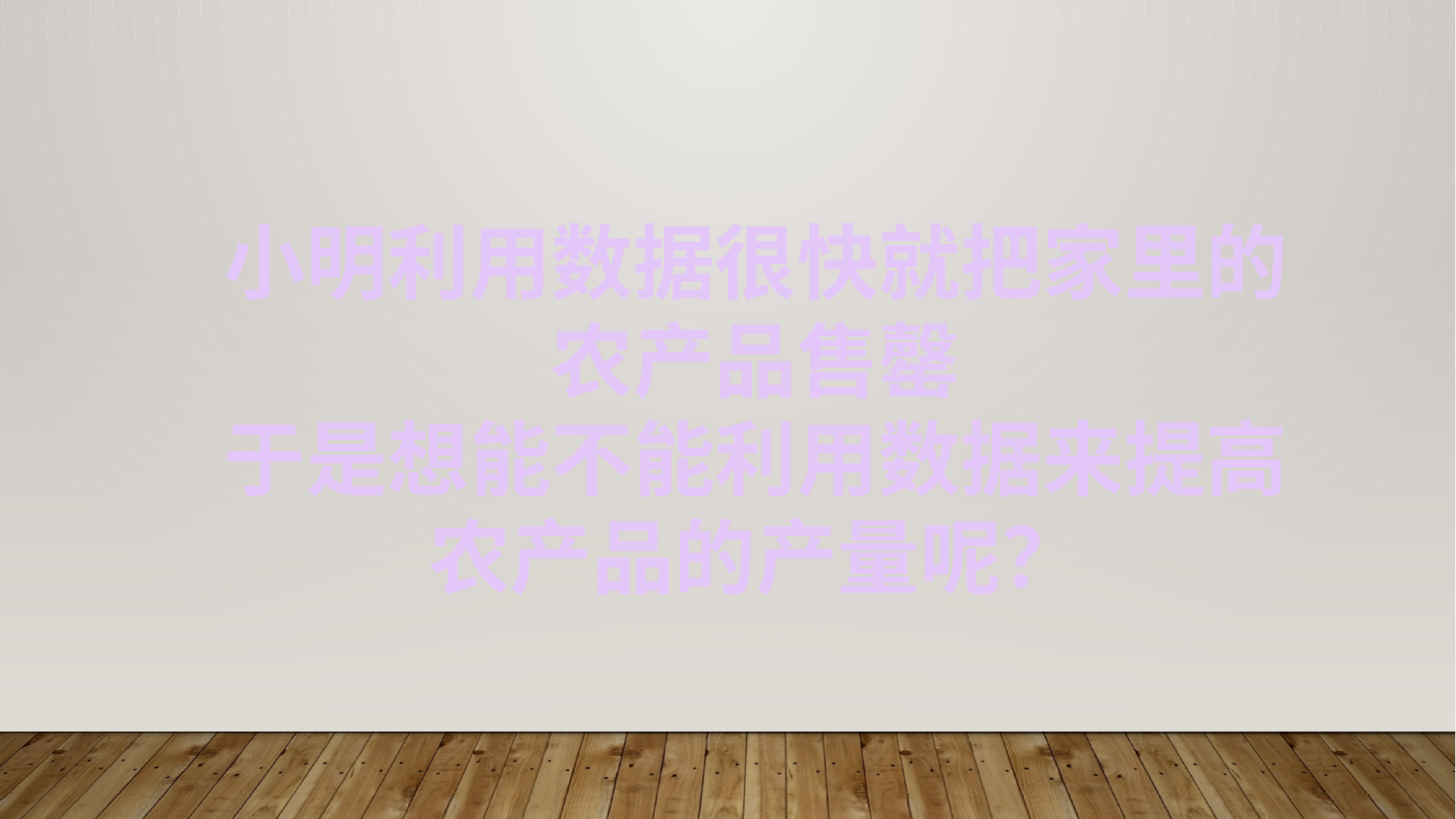

小明利用数据很快就把家里的农产品售罄
于是想能不能利用数据来提高农产品的产量呢？